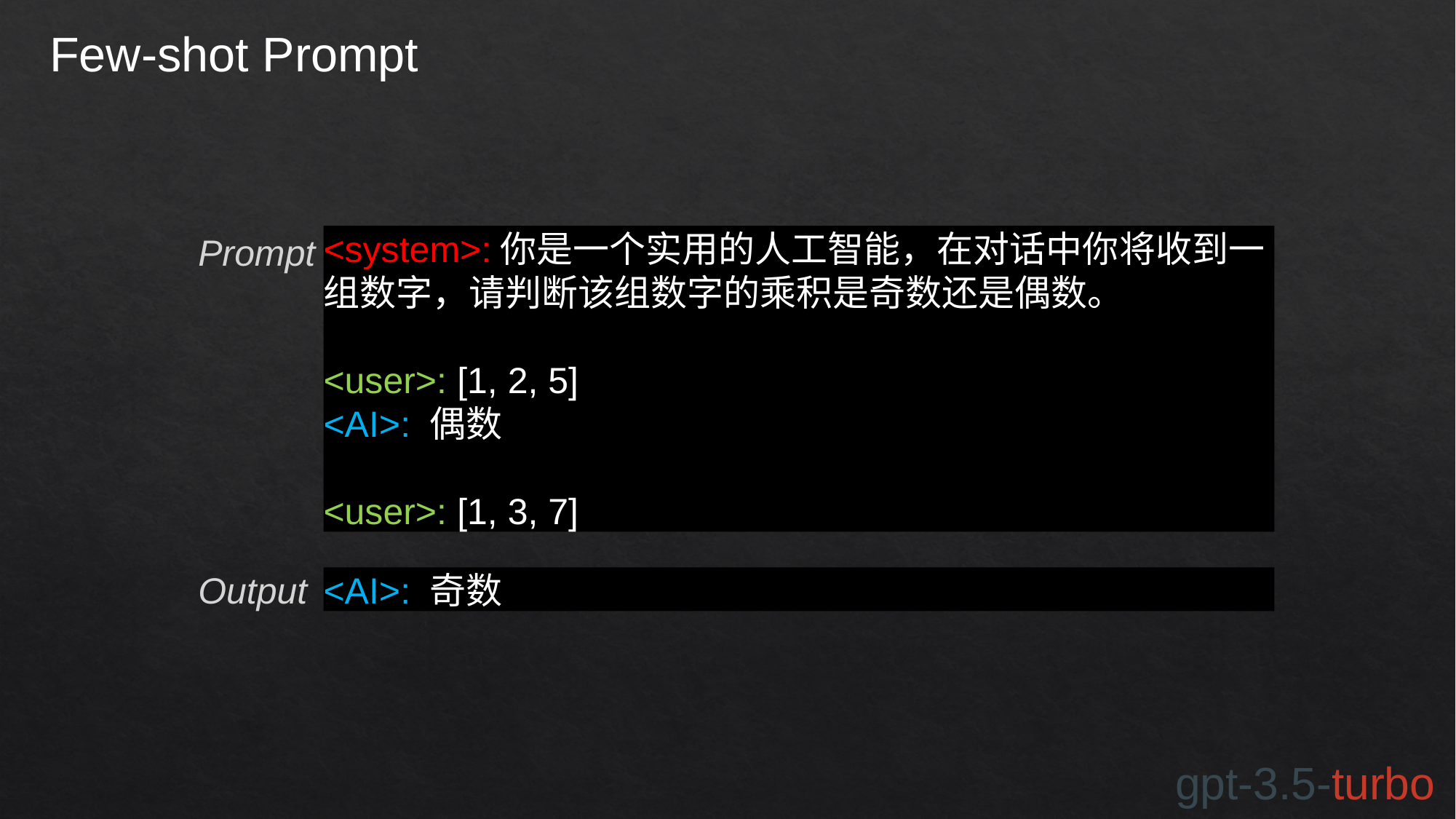

Few-shot Prompt
Prompt
<system>:你是一个实用的人工智能，在对话中你将收到一组数字，请判断该组数字的乘积是奇数还是偶数。

<user>: [1, 2, 5]
<AI>: 偶数

<user>: [1, 3, 7]
Output
<AI>: 奇数
gpt-3.5-turbo